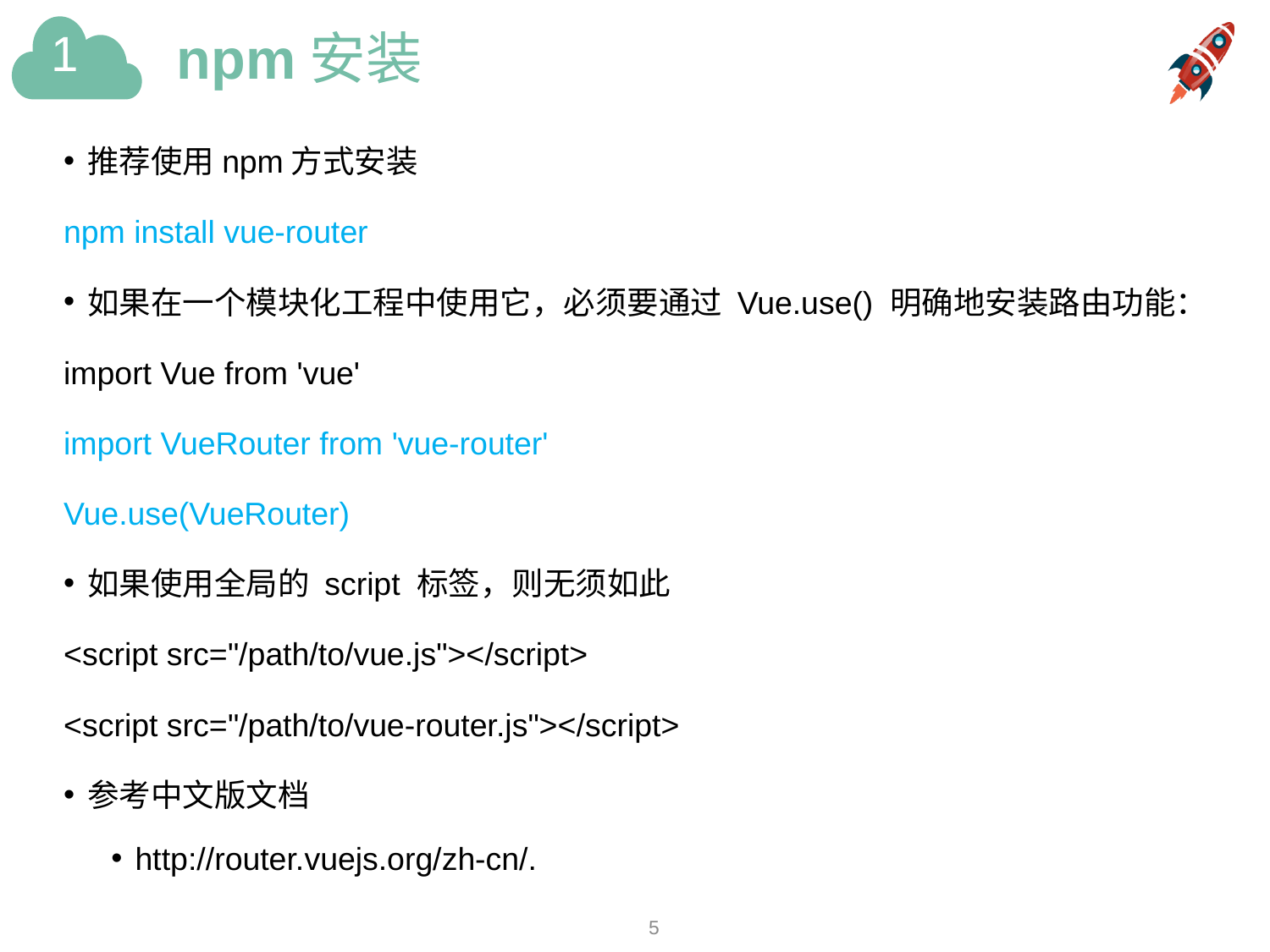

# npm安装
推荐使用npm方式安装
npm install vue-router
如果在一个模块化工程中使用它，必须要通过 Vue.use() 明确地安装路由功能：
import Vue from 'vue'
import VueRouter from 'vue-router'
Vue.use(VueRouter)
如果使用全局的 script 标签，则无须如此
<script src="/path/to/vue.js"></script>
<script src="/path/to/vue-router.js"></script>
参考中文版文档
http://router.vuejs.org/zh-cn/.
5